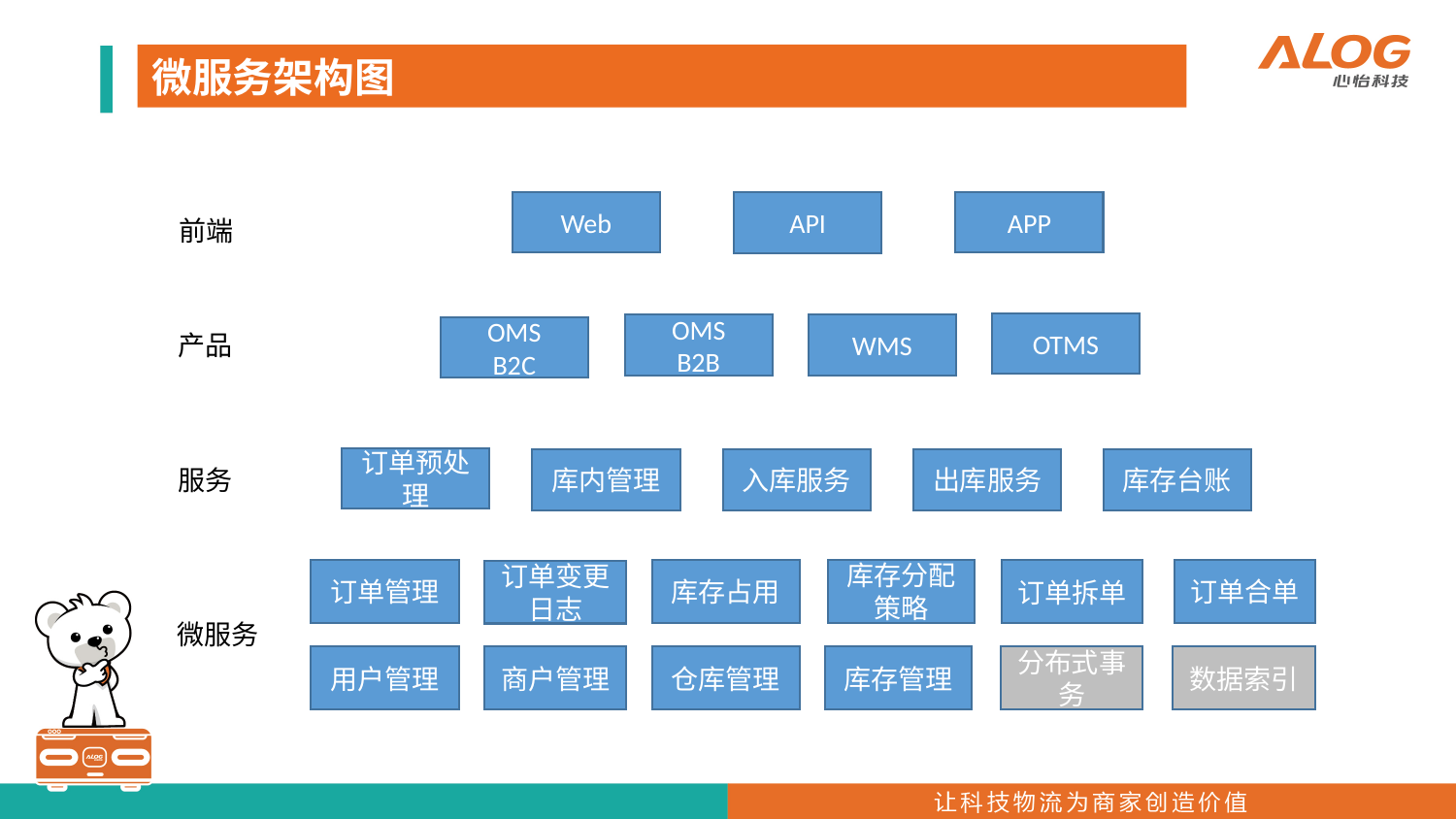

微服务架构图
Web
APP
API
前端
OTMS
OMS
B2B
WMS
OMS
B2C
产品
订单预处理
库内管理
入库服务
出库服务
库存台账
服务
库存占用
库存分配策略
订单合单
订单管理
订单拆单
订单变更日志
微服务
商户管理
仓库管理
库存管理
分布式事务
数据索引
用户管理